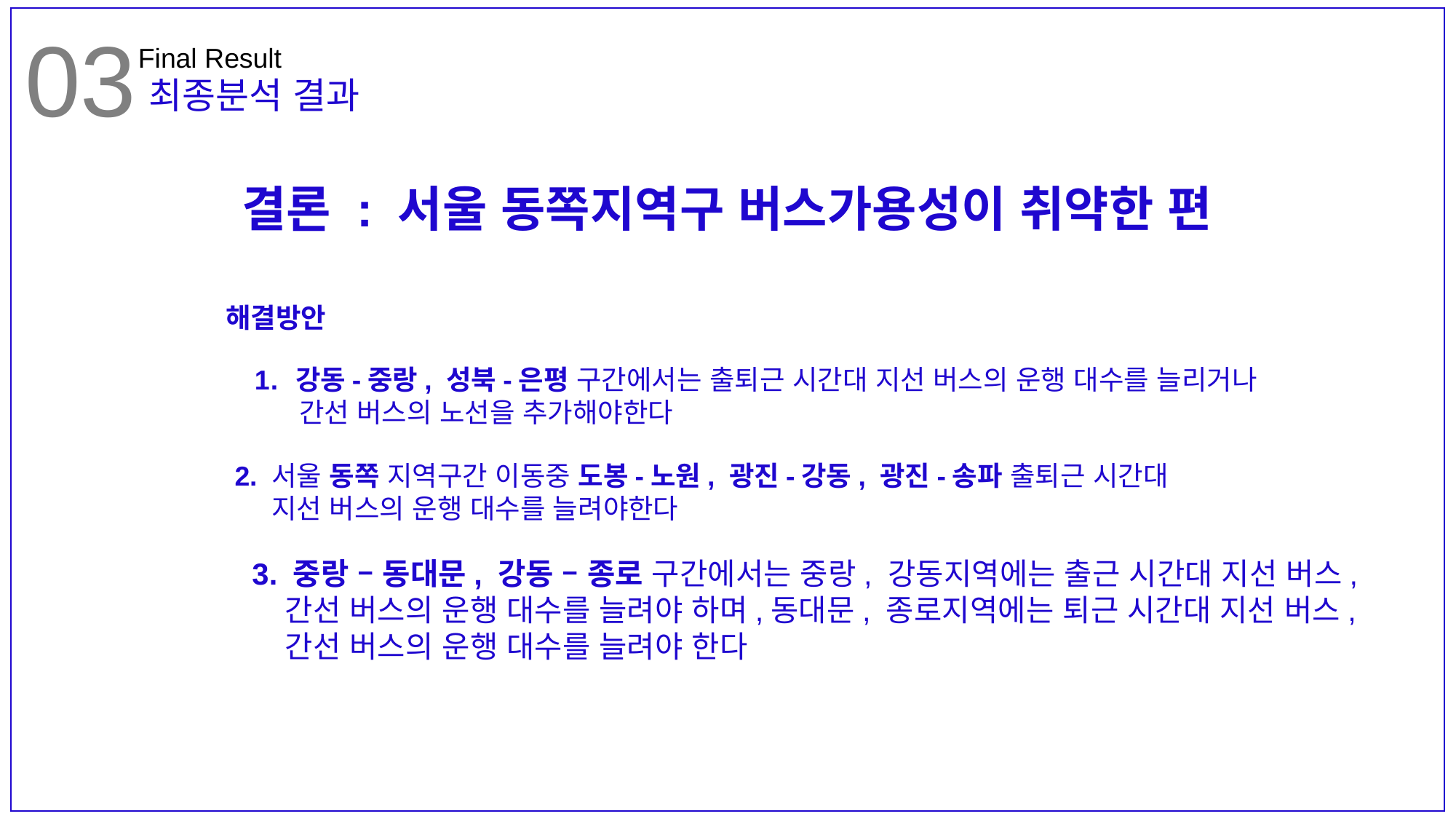

03
Final Result
최종분석 결과
결론 : 서울 동쪽지역구 버스가용성이 취약한 편
해결방안
강동-중랑, 성북-은평 구간에서는 출퇴근 시간대 지선 버스의 운행 대수를 늘리거나
     간선 버스의 노선을 추가해야한다
2. 서울 동쪽 지역구간 이동중 도봉-노원, 광진-강동, 광진-송파 출퇴근 시간대
    지선 버스의 운행 대수를 늘려야한다
3. 중랑 – 동대문, 강동 – 종로 구간에서는 중랑, 강동지역에는 출근 시간대 지선 버스,
   간선 버스의 운행 대수를 늘려야 하며,동대문, 종로지역에는 퇴근 시간대 지선 버스,
   간선 버스의 운행 대수를 늘려야 한다